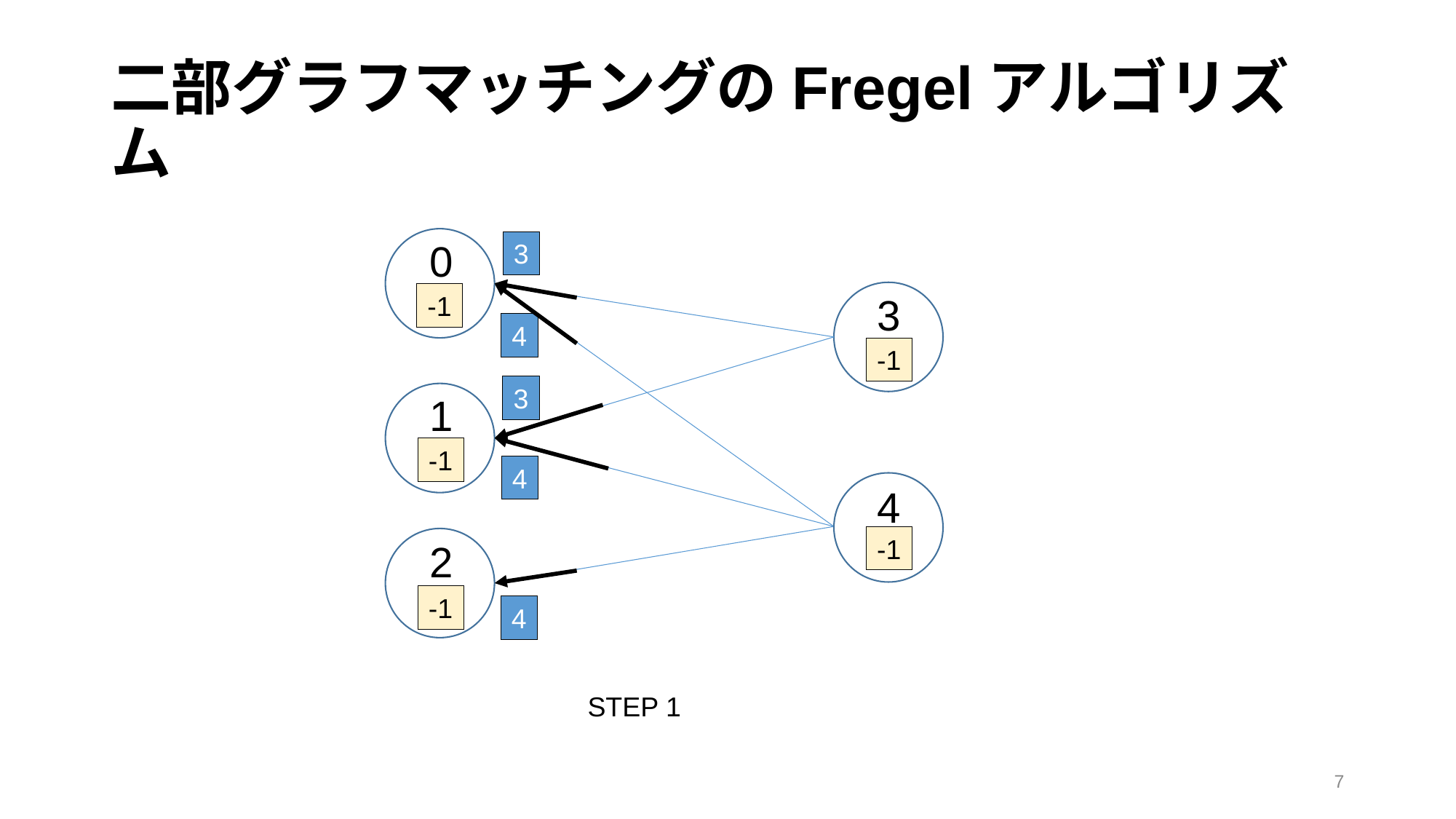

# 二部グラフマッチングのFregelアルゴリズム

0
3

3
-1
4
-1
3

1
-1
4

4
-1

2
-1
4
STEP 1
7